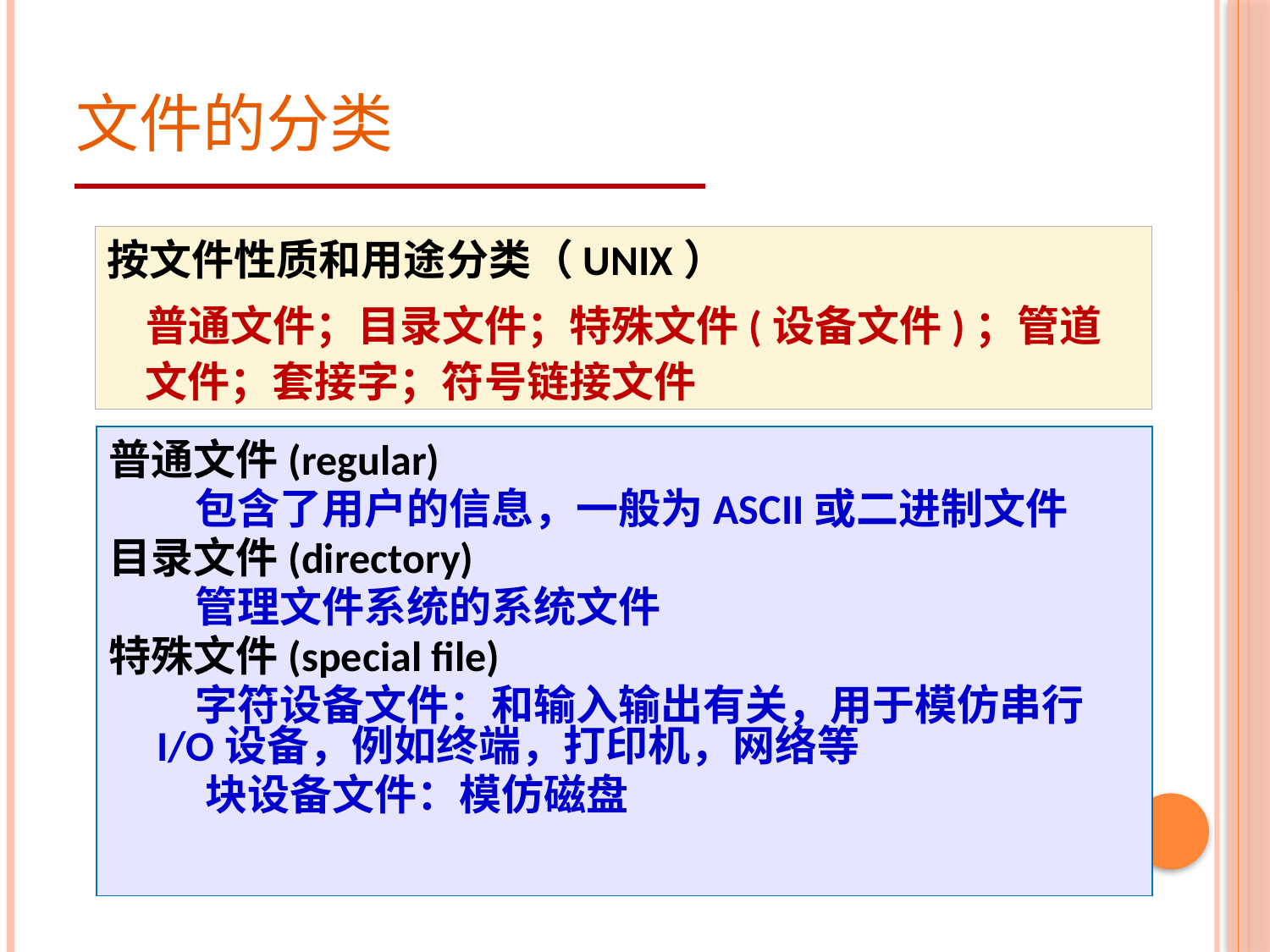

# 文件的分类
按文件性质和用途分类（UNIX）
   普通文件；目录文件；特殊文件(设备文件)；管道文件；套接字；符号链接文件

普通文件(regular)
        包含了用户的信息，一般为ASCII或二进制文件
目录文件(directory)
        管理文件系统的系统文件
特殊文件(special file)
        字符设备文件：和输入输出有关，用于模仿串行I/O设备，例如终端，打印机，网络等
         块设备文件：模仿磁盘